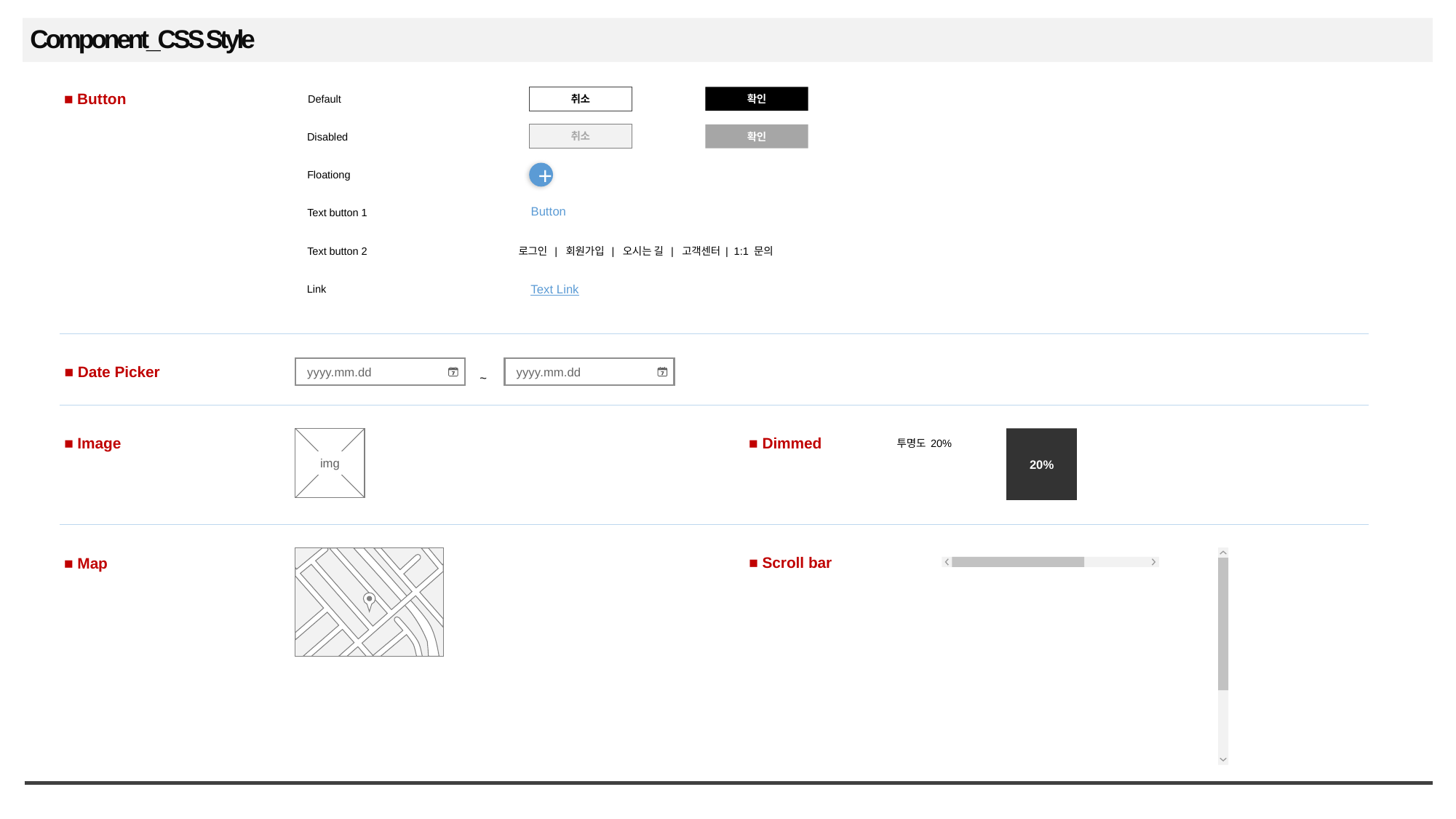

Component_CSS Style
■ Button
Default

취소

확인

취소

확인
Disabled
+

Floationg
Text button 1
Button
Text button 2
로그인  |  회원가입  |  오시는 길  |  고객센터 |  1:1 문의
Link
Text Link

~
■ Date Picker

yyyy.mm.dd

yyyy.mm.dd

■ Image

img
■ Dimmed

20%
투명도 20%

■ Scroll bar
■ Map